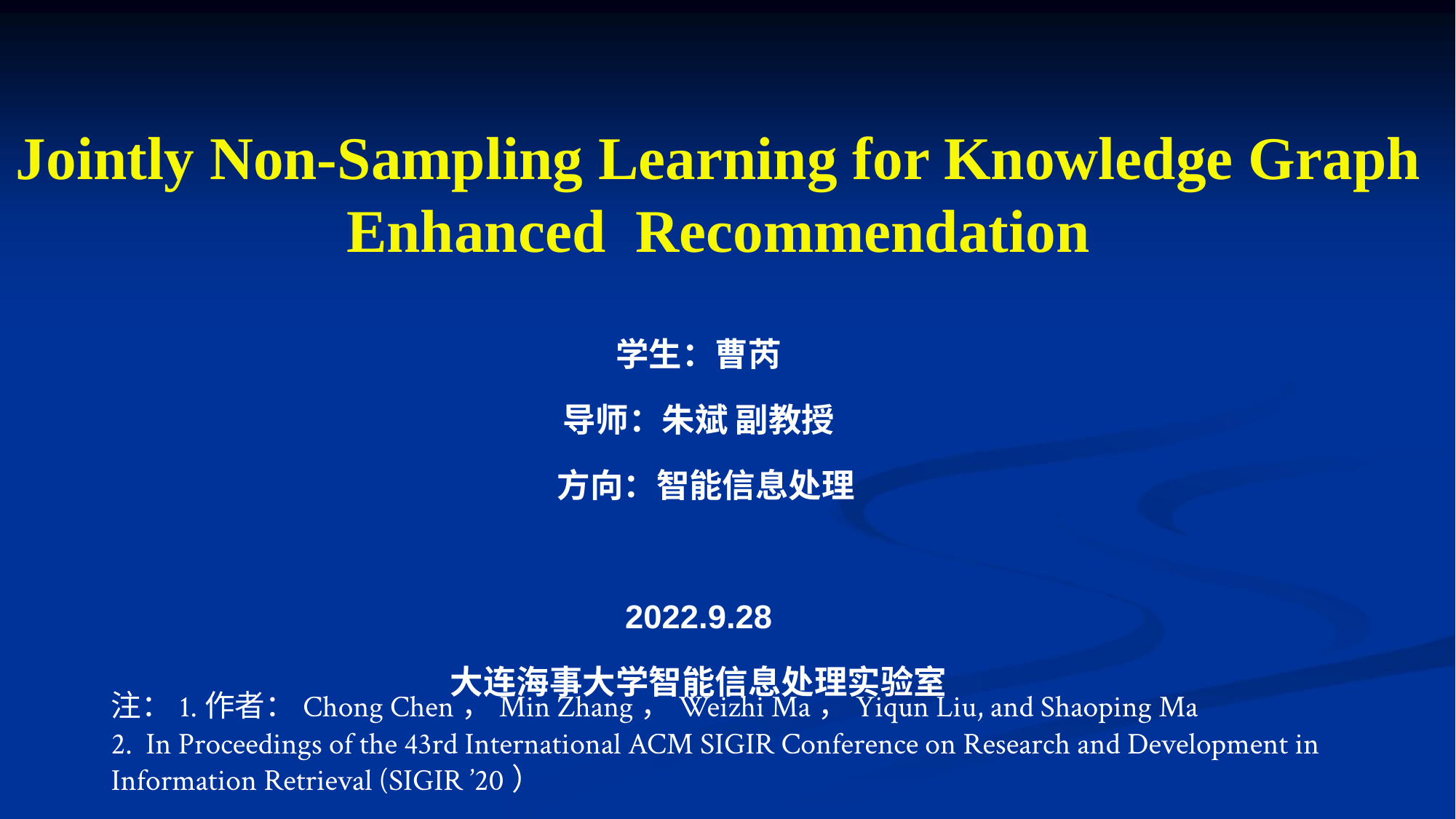

Jointly Non-Sampling Learning for Knowledge Graph Enhanced  Recommendation
学生：曹芮
导师：朱斌 副教授
 方向：智能信息处理

2022.9.28
大连海事大学智能信息处理实验室
注：1.作者：Chong Chen，Min Zhang，Weizhi Ma，Yiqun Liu, and Shaoping Ma
2.  In Proceedings of the 43rd International ACM SIGIR Conference on Research and Development in Information Retrieval (SIGIR ’20）
1